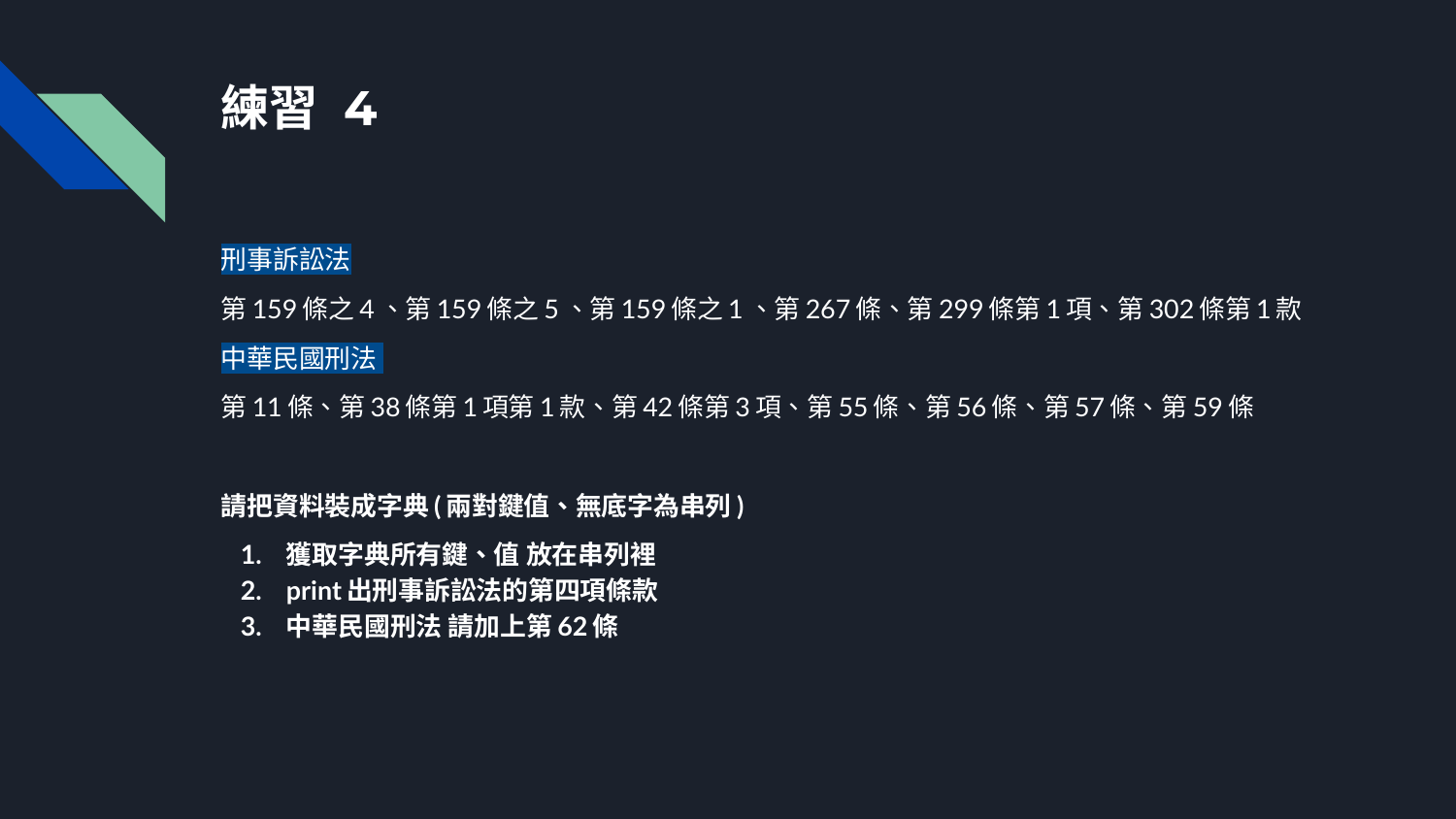

# 練習 4
刑事訴訟法
第159條之4、第159條之5、第159條之1、第267條、第299條第1項、第302條第1款
中華民國刑法
第11條、第38條第1項第1款、第42條第3項、第55條、第56條、第57條、第59條

請把資料裝成字典(兩對鍵值、無底字為串列)
獲取字典所有鍵、值 放在串列裡
print出刑事訴訟法的第四項條款
中華民國刑法 請加上第62條